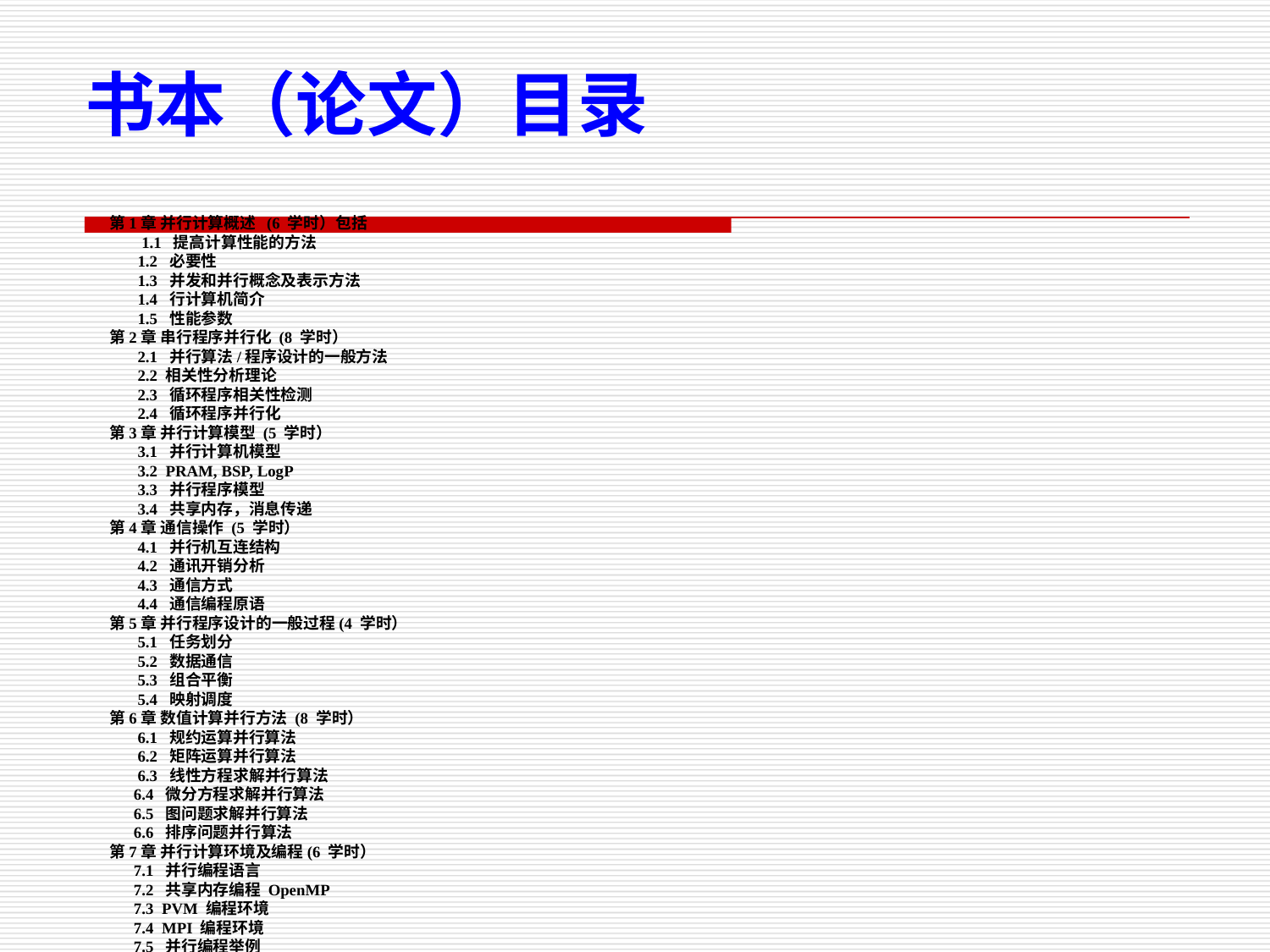

书本（论文）目录
第1章 并行计算概述  (6 学时）包括
        1.1  提高计算性能的方法
       1.2  必要性
       1.3  并发和并行概念及表示方法
       1.4  行计算机简介
       1.5  性能参数
第2章 串行程序并行化 (8 学时）
       2.1  并行算法/程序设计的一般方法
       2.2 相关性分析理论
       2.3  循环程序相关性检测
       2.4  循环程序并行化
第3章 并行计算模型 (5 学时）
       3.1  并行计算机模型
       3.2  PRAM, BSP, LogP
       3.3  并行程序模型
       3.4  共享内存，消息传递
第4章 通信操作 (5 学时）
       4.1  并行机互连结构
       4.2  通讯开销分析
       4.3  通信方式
       4.4  通信编程原语
第5章 并行程序设计的一般过程(4 学时）
       5.1  任务划分
       5.2  数据通信
       5.3  组合平衡
       5.4  映射调度
第6章 数值计算并行方法 (8 学时）
       6.1  规约运算并行算法
       6.2  矩阵运算并行算法
       6.3  线性方程求解并行算法
      6.4  微分方程求解并行算法
      6.5  图问题求解并行算法
      6.6  排序问题并行算法
第7章 并行计算环境及编程(6 学时）
      7.1  并行编程语言
      7.2  共享内存编程 OpenMP
      7.3  PVM 编程环境
      7.4  MPI 编程环境
      7.5  并行编程举例